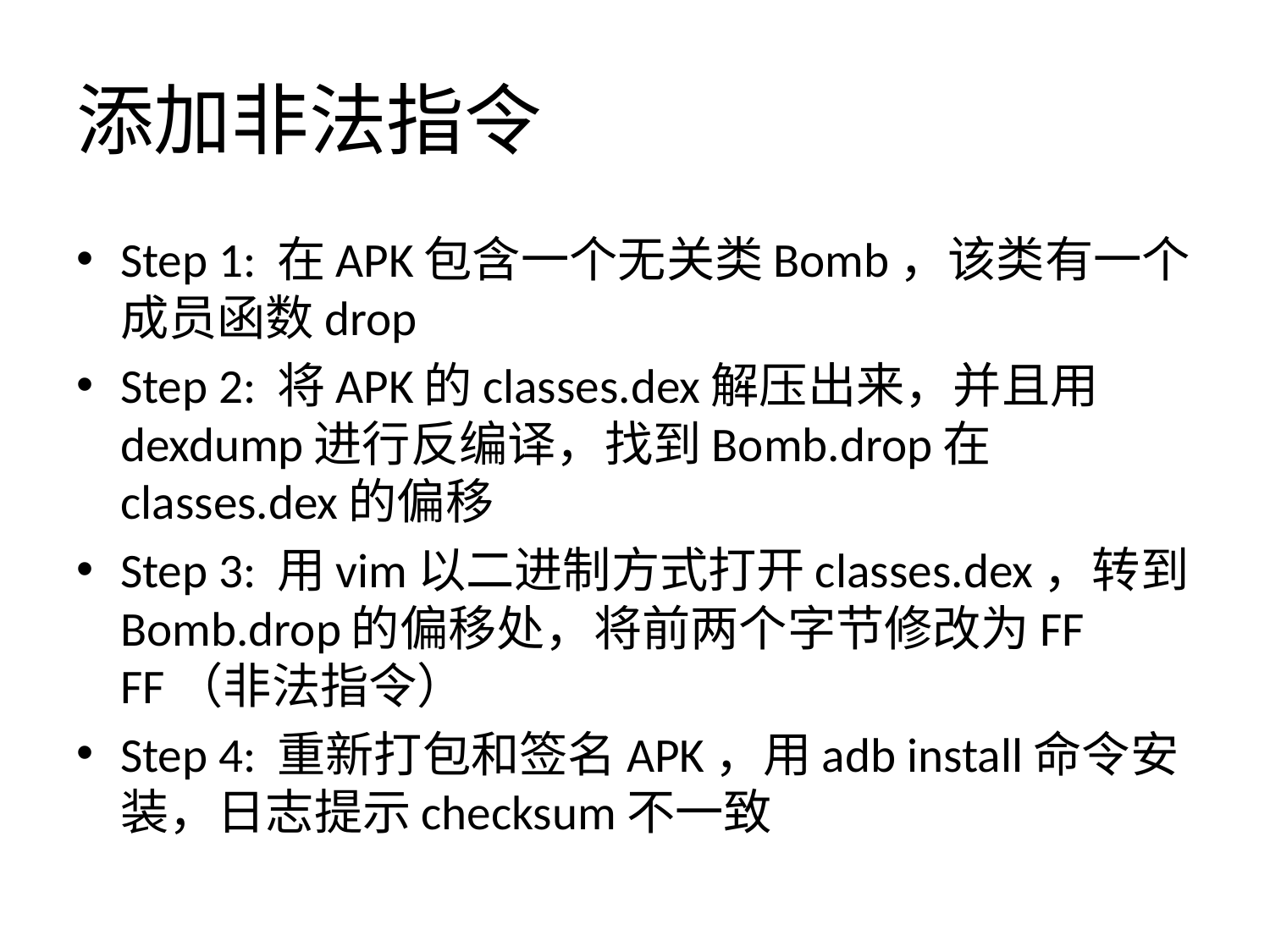

# 添加非法指令
Step 1: 在APK包含一个无关类Bomb，该类有一个成员函数drop
Step 2: 将APK的classes.dex解压出来，并且用dexdump进行反编译，找到Bomb.drop在classes.dex的偏移
Step 3: 用vim以二进制方式打开classes.dex，转到Bomb.drop的偏移处，将前两个字节修改为FF FF（非法指令）
Step 4: 重新打包和签名APK，用adb install命令安装，日志提示checksum不一致